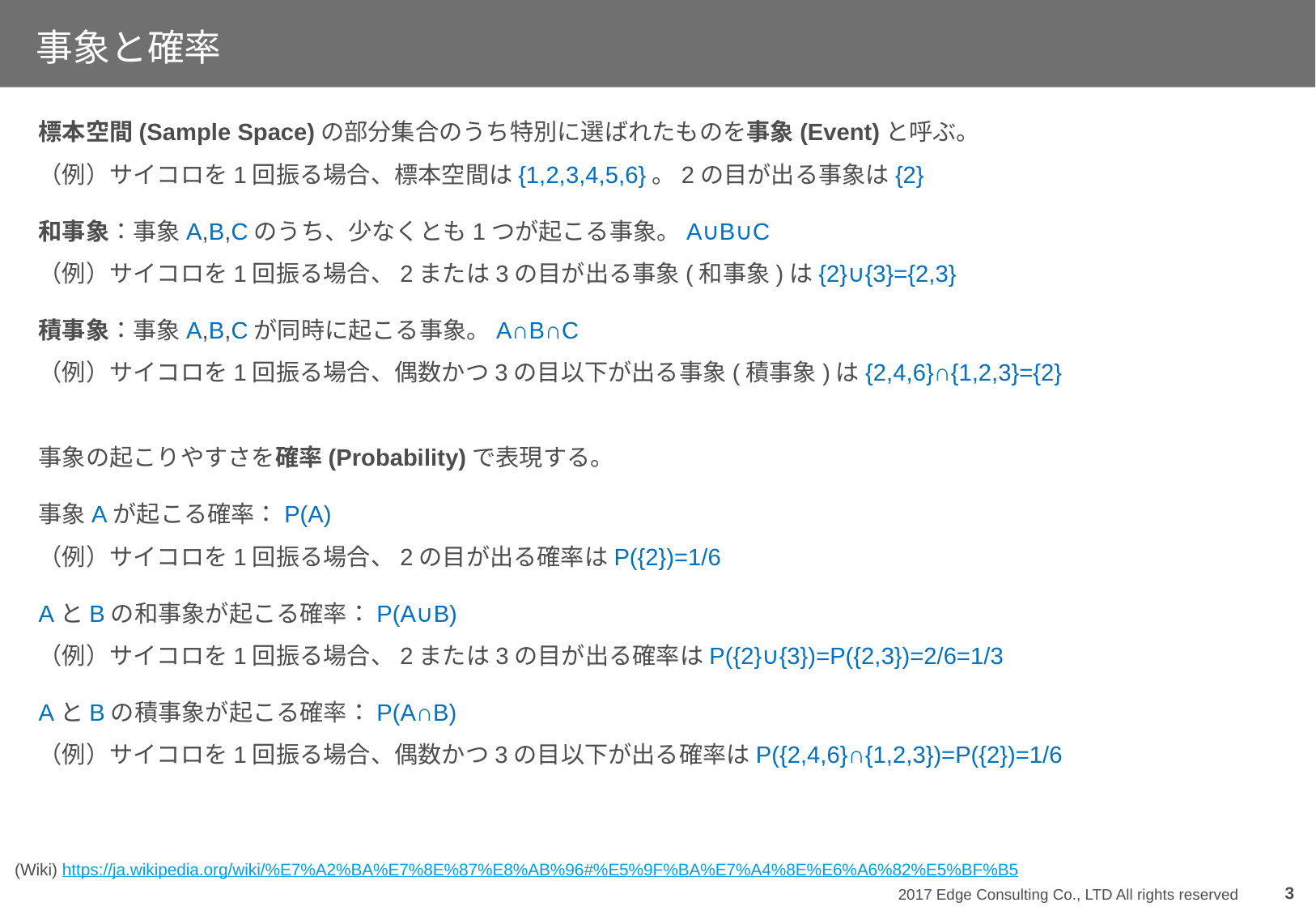

# 事象と確率
標本空間(Sample Space)の部分集合のうち特別に選ばれたものを事象(Event)と呼ぶ。

（例）サイコロを1回振る場合、標本空間は{1,2,3,4,5,6}。2の目が出る事象は{2}

和事象：事象A,B,Cのうち、少なくとも1つが起こる事象。A∪B∪C

（例）サイコロを1回振る場合、2または3の目が出る事象(和事象)は{2}∪{3}={2,3}

積事象：事象A,B,Cが同時に起こる事象。A∩B∩C

（例）サイコロを1回振る場合、偶数かつ3の目以下が出る事象(積事象)は{2,4,6}∩{1,2,3}={2}

事象の起こりやすさを確率(Probability)で表現する。

事象Aが起こる確率：P(A)

（例）サイコロを1回振る場合、2の目が出る確率はP({2})=1/6

AとBの和事象が起こる確率：P(A∪B)

（例）サイコロを1回振る場合、2または3の目が出る確率はP({2}∪{3})=P({2,3})=2/6=1/3

AとBの積事象が起こる確率：P(A∩B)

（例）サイコロを1回振る場合、偶数かつ3の目以下が出る確率はP({2,4,6}∩{1,2,3})=P({2})=1/6
(Wiki) https://ja.wikipedia.org/wiki/%E7%A2%BA%E7%8E%87%E8%AB%96#%E5%9F%BA%E7%A4%8E%E6%A6%82%E5%BF%B5
3